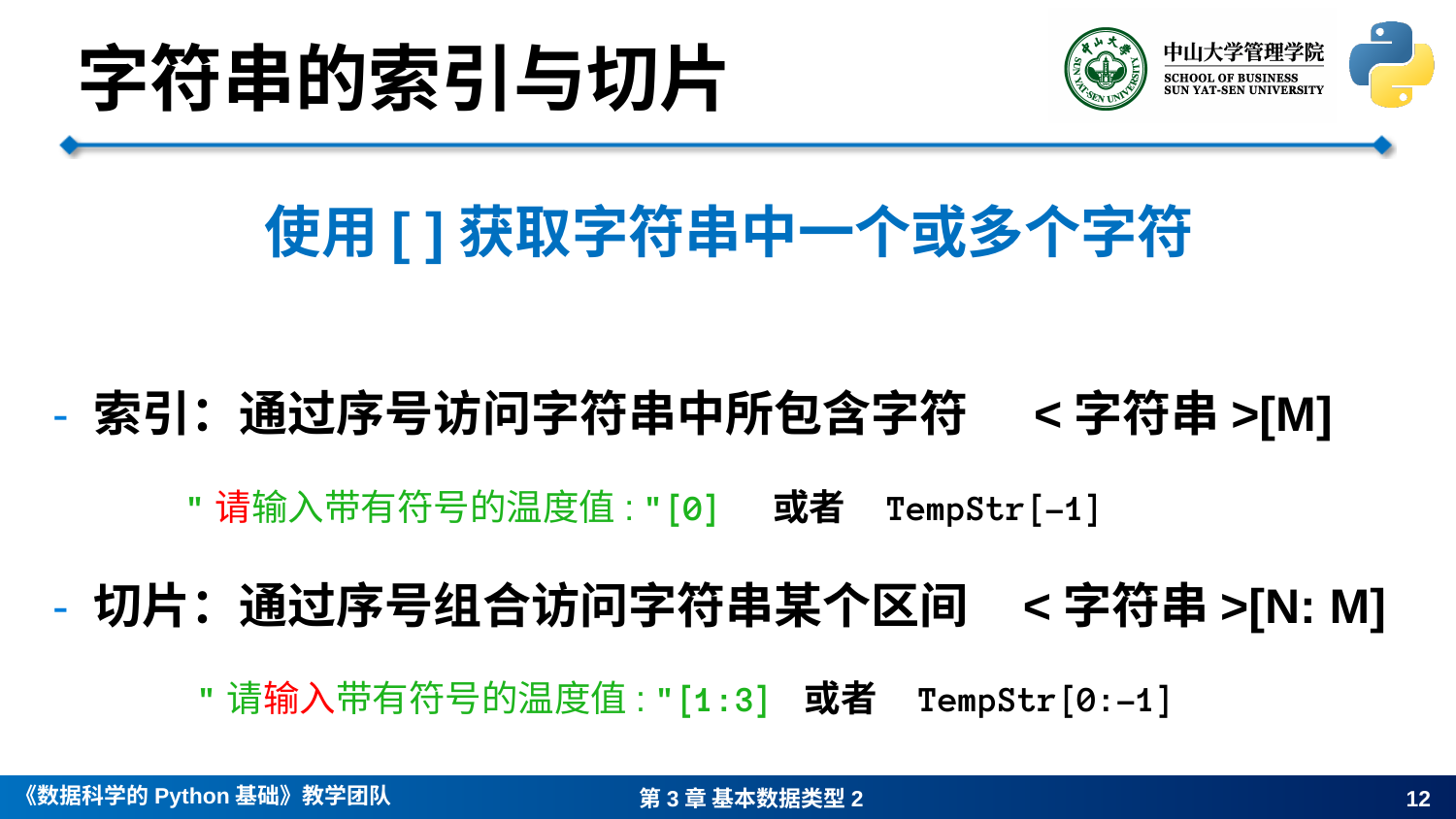

字符串的索引与切片
使用[ ]获取字符串中一个或多个字符
- 索引：通过序号访问字符串中所包含字符     <字符串>[M]
            "请输入带有符号的温度值: "[0]  或者    TempStr[-1]
- 切片：通过序号组合访问字符串某个区间    <字符串>[N: M]
 	"请输入带有符号的温度值: "[1:3] 或者    TempStr[0:-1]
12